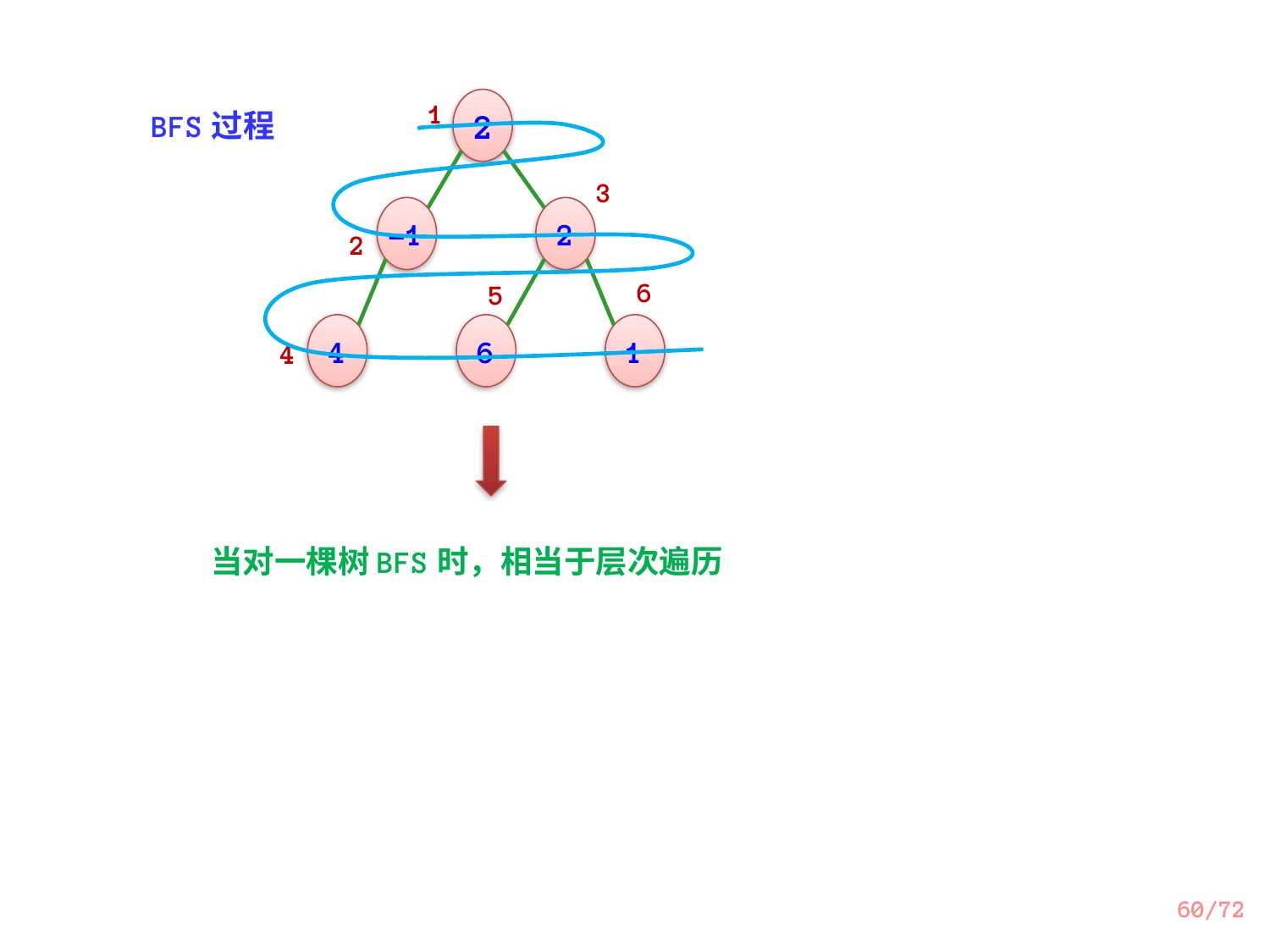

1
2
BFS过程

3
-1
2
2
6
5
4
6
1
4

当对一棵树BFS时，相当于层次遍历
60/72